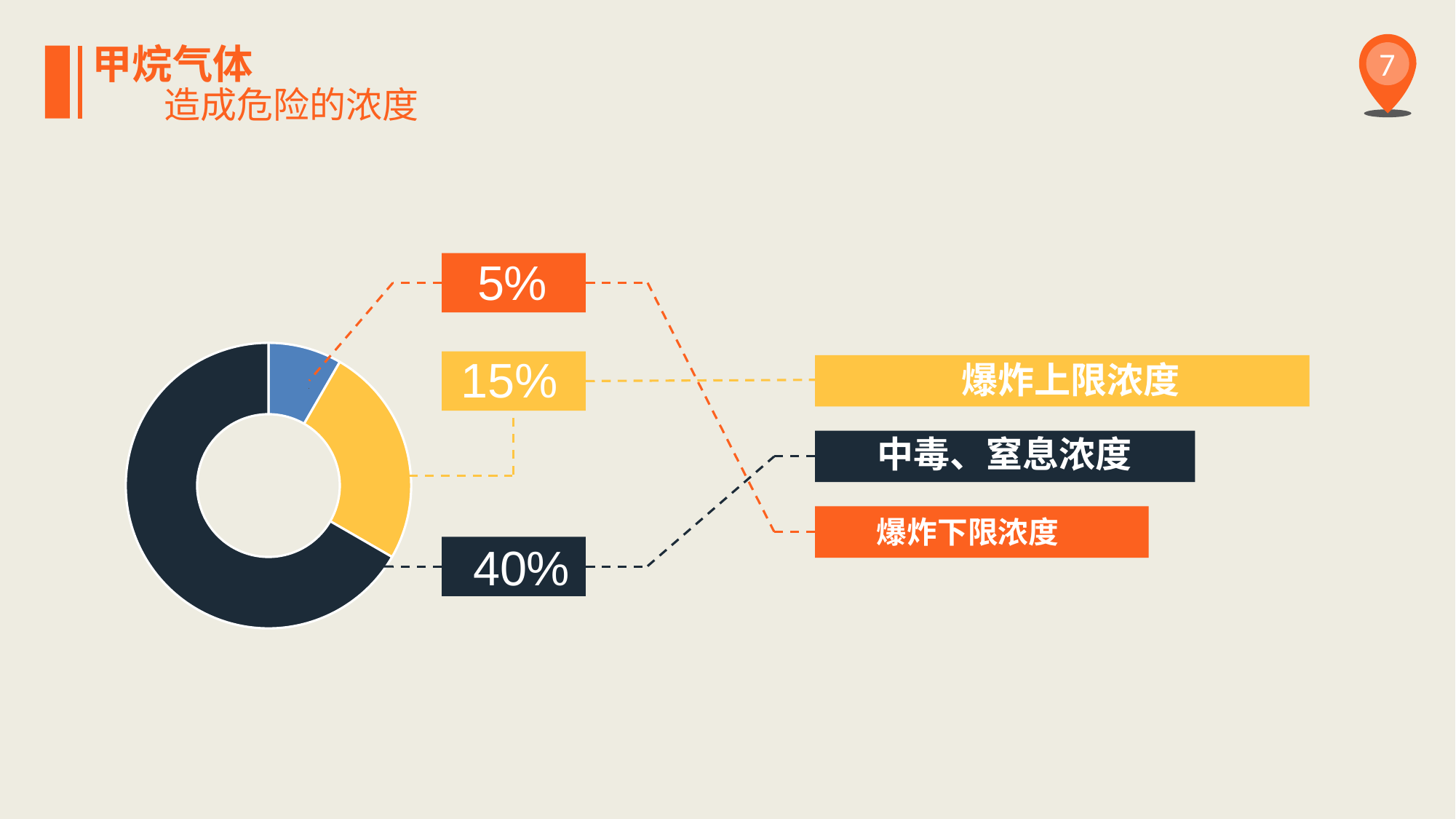

甲烷气体
7

造成危险的浓度
5%

### Chart

| Category | 销售额 |
|---|---|
| 第一季度 | 5.0 |
| 第二季度 | 15.0 |
| 第三季度 | 40.0 |
15%

爆炸上限浓度

中毒、窒息浓度

爆炸下限浓度
40%